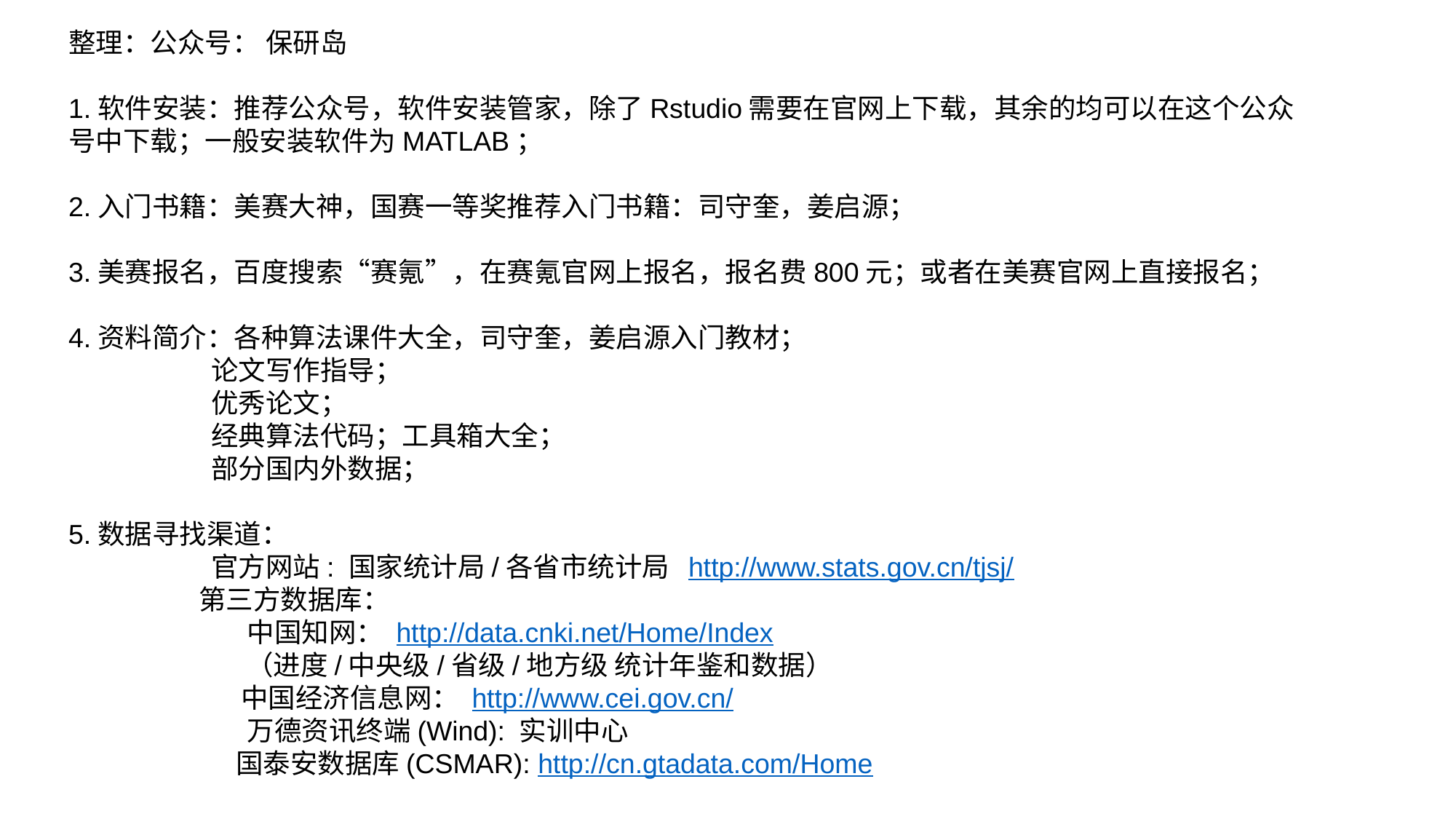

整理：公众号： 保研岛

1.软件安装：推荐公众号，软件安装管家，除了Rstudio需要在官网上下载，其余的均可以在这个公众号中下载；一般安装软件为MATLAB；

2.入门书籍：美赛大神，国赛一等奖推荐入门书籍：司守奎，姜启源；

3.美赛报名，百度搜索“赛氪”，在赛氪官网上报名，报名费800元；或者在美赛官网上直接报名；

4.资料简介：各种算法课件大全，司守奎，姜启源入门教材；
                      论文写作指导；
                      优秀论文；
                      经典算法代码；工具箱大全；
                      部分国内外数据；

5.数据寻找渠道：
                      官方网站: 国家统计局/各省市统计局  http://www.stats.gov.cn/tjsj/
                    第三方数据库：
                   中国知网： http://data.cnki.net/Home/Index
          （进度/中央级/省级/地方级 统计年鉴和数据）
                  中国经济信息网： http://www.cei.gov.cn/
                   万德资讯终端(Wind): 实训中心
                          国泰安数据库(CSMAR): http://cn.gtadata.com/Home